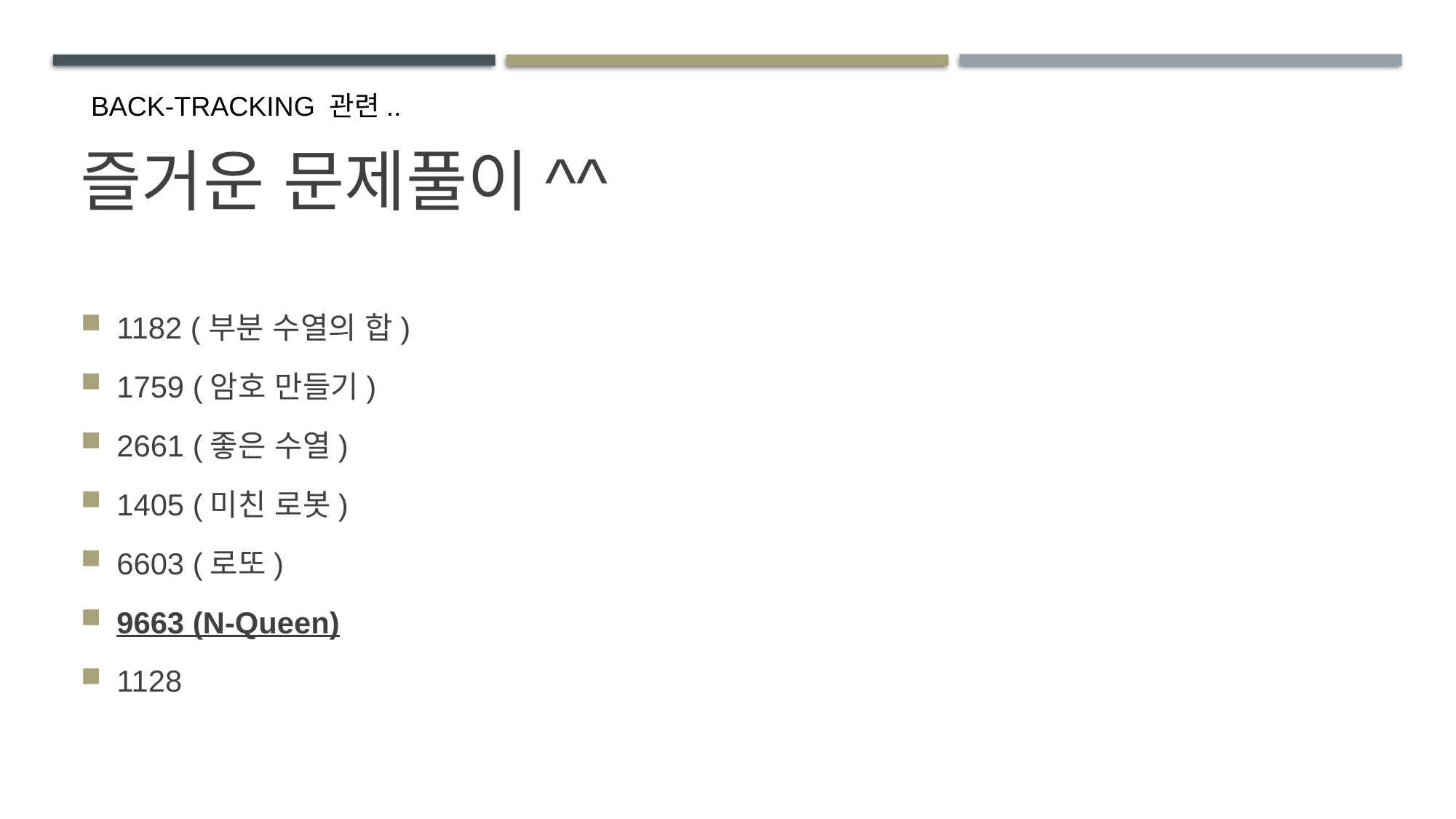

# 즐거운 문제풀이^^
BACK-TRACKING 관련..
1182 (부분 수열의 합)
1759 (암호 만들기)
2661 (좋은 수열)
1405 (미친 로봇)
6603 (로또)
9663 (N-Queen)
1128